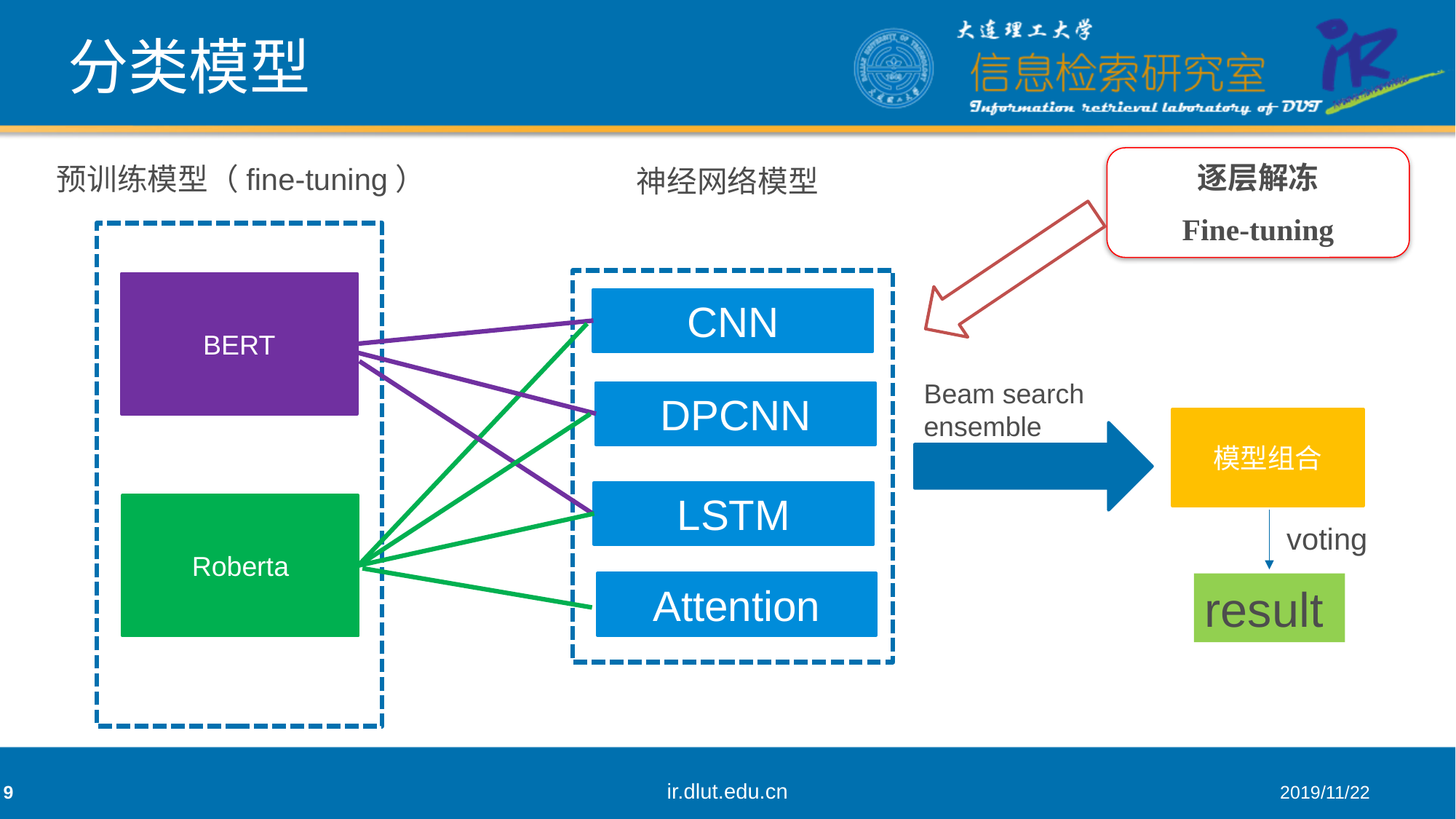

# 分类模型
逐层解冻
Fine-tuning
预训练模型（fine-tuning）
神经网络模型

BERT
Roberta

CNN
DPCNN
LSTM
Attention
Beam search
ensemble
模型组合

voting
result